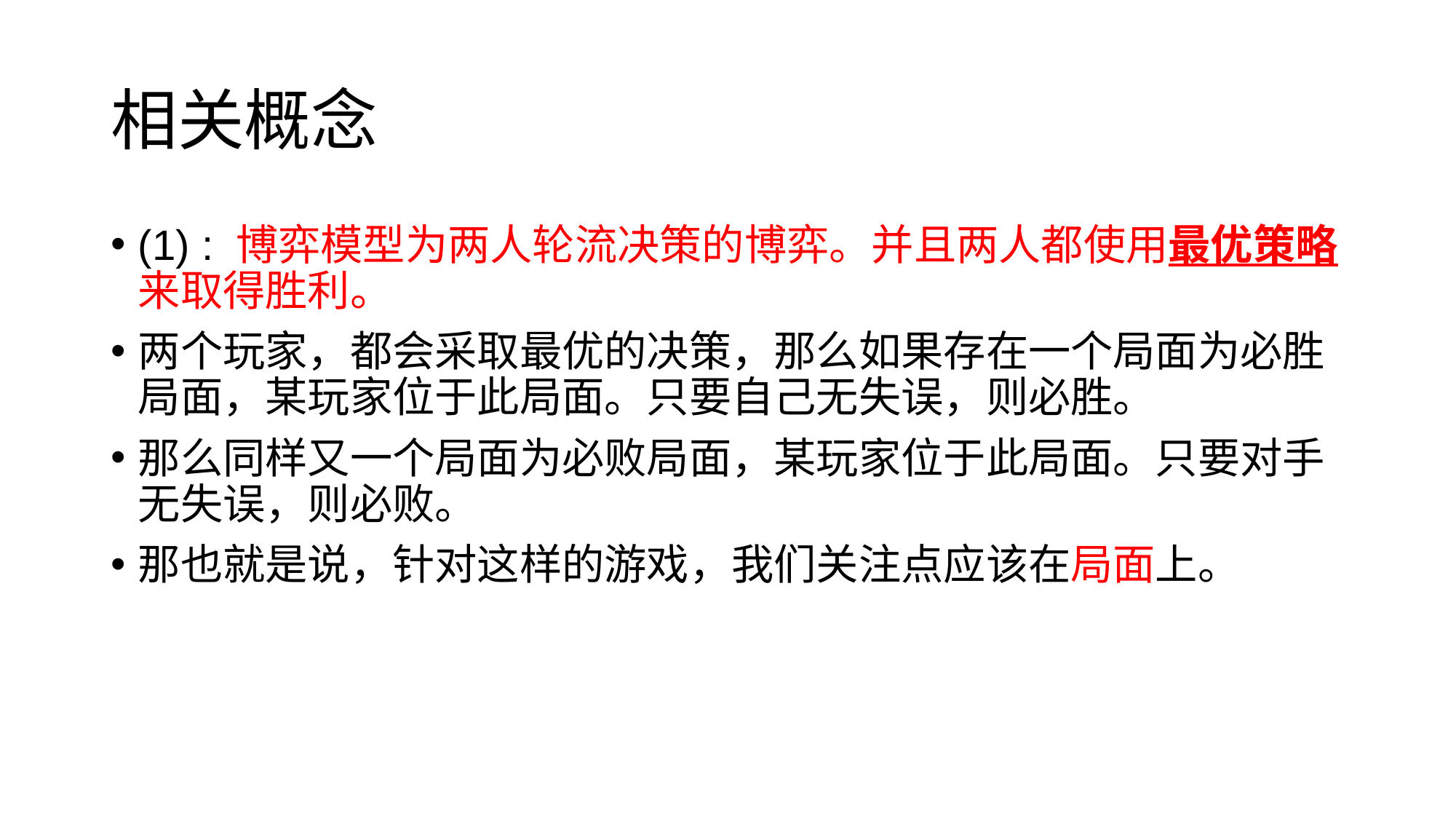

# 相关概念
(1) : 博弈模型为两人轮流决策的博弈。并且两人都使用最优策略来取得胜利。
两个玩家，都会采取最优的决策，那么如果存在一个局面为必胜局面，某玩家位于此局面。只要自己无失误，则必胜。
那么同样又一个局面为必败局面，某玩家位于此局面。只要对手无失误，则必败。
那也就是说，针对这样的游戏，我们关注点应该在局面上。